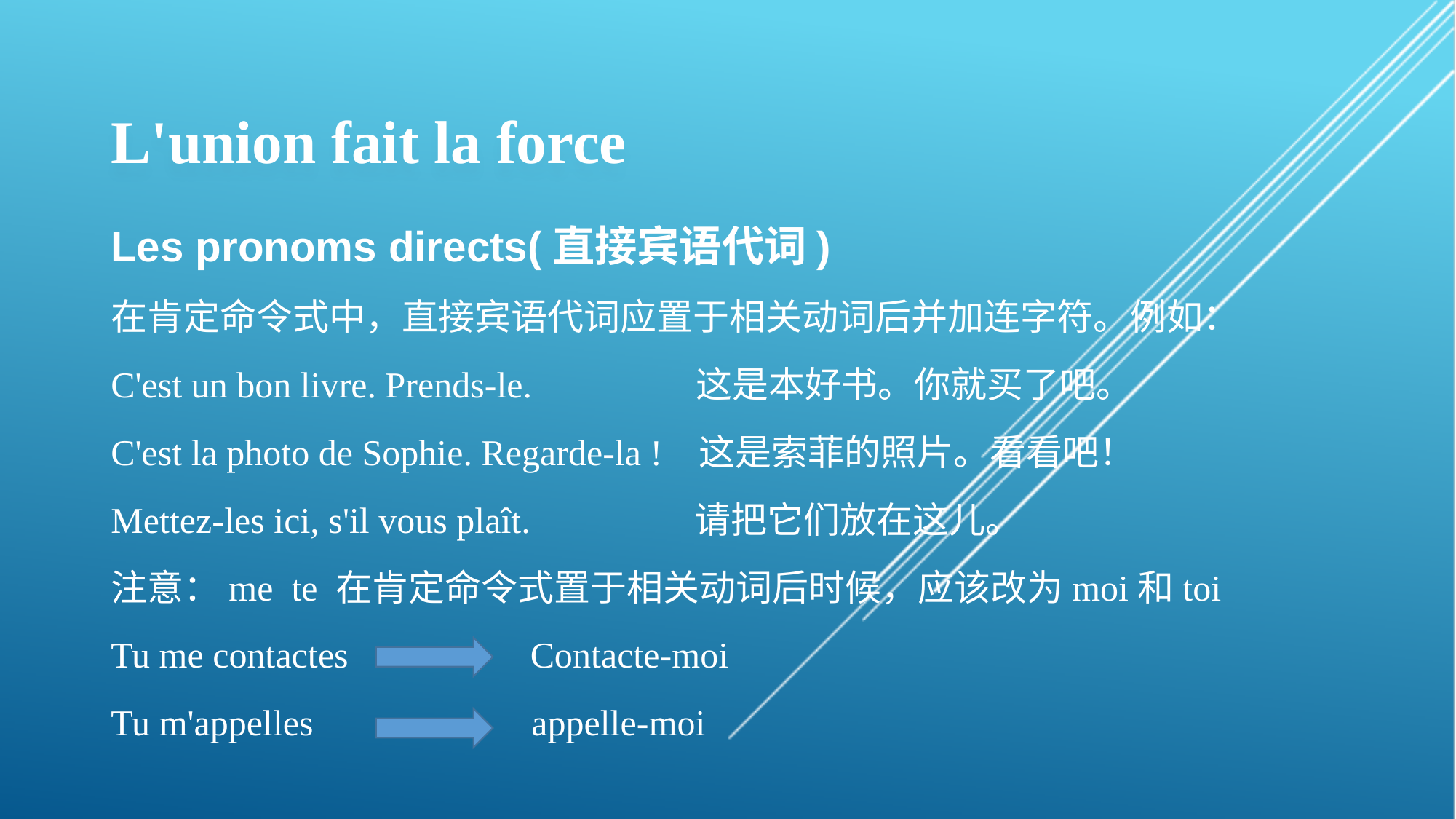

# L'union fait la force
Les pronoms directs(直接宾语代词)
在肯定命令式中，直接宾语代词应置于相关动词后并加连字符。例如：
C'est un bon livre. Prends-le.                 这是本好书。你就买了吧。
C'est la photo de Sophie. Regarde-la !   这是索菲的照片。看看吧！
Mettez-les ici, s'il vous plaît.                 请把它们放在这儿。
注意：me  te 在肯定命令式置于相关动词后时候，应该改为moi和toi
Tu me contactes                    Contacte-moi
Tu m'appelles                        appelle-moi